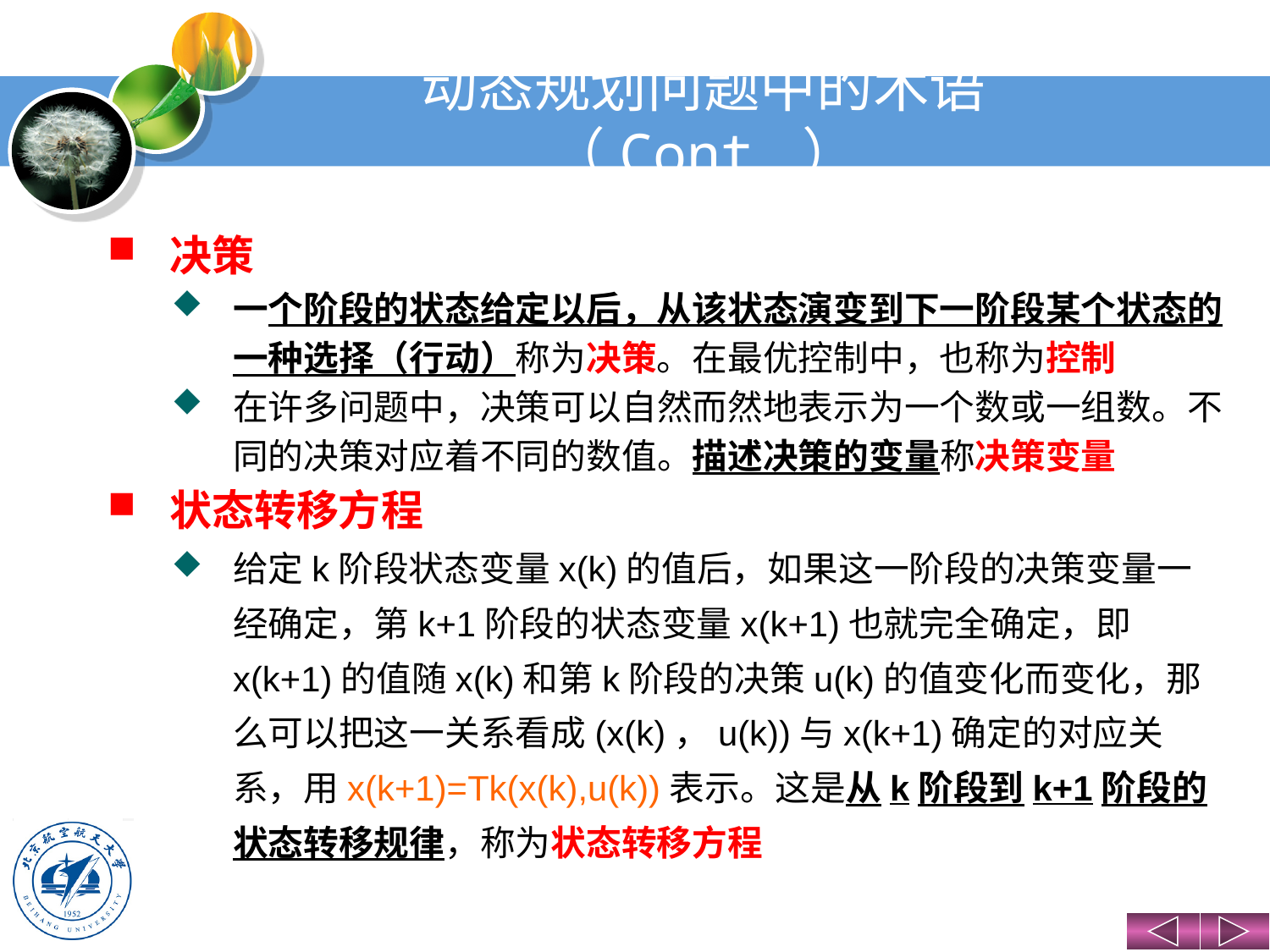

# 动态规划问题中的术语（Cont.）
决策
一个阶段的状态给定以后，从该状态演变到下一阶段某个状态的一种选择（行动）称为决策。在最优控制中，也称为控制
在许多问题中，决策可以自然而然地表示为一个数或一组数。不同的决策对应着不同的数值。描述决策的变量称决策变量
状态转移方程
给定k阶段状态变量x(k)的值后，如果这一阶段的决策变量一经确定，第k+1阶段的状态变量x(k+1)也就完全确定，即x(k+1)的值随x(k)和第k阶段的决策u(k)的值变化而变化，那么可以把这一关系看成(x(k)，u(k))与x(k+1)确定的对应关系，用x(k+1)=Tk(x(k),u(k))表示。这是从k阶段到k+1阶段的状态转移规律，称为状态转移方程
99